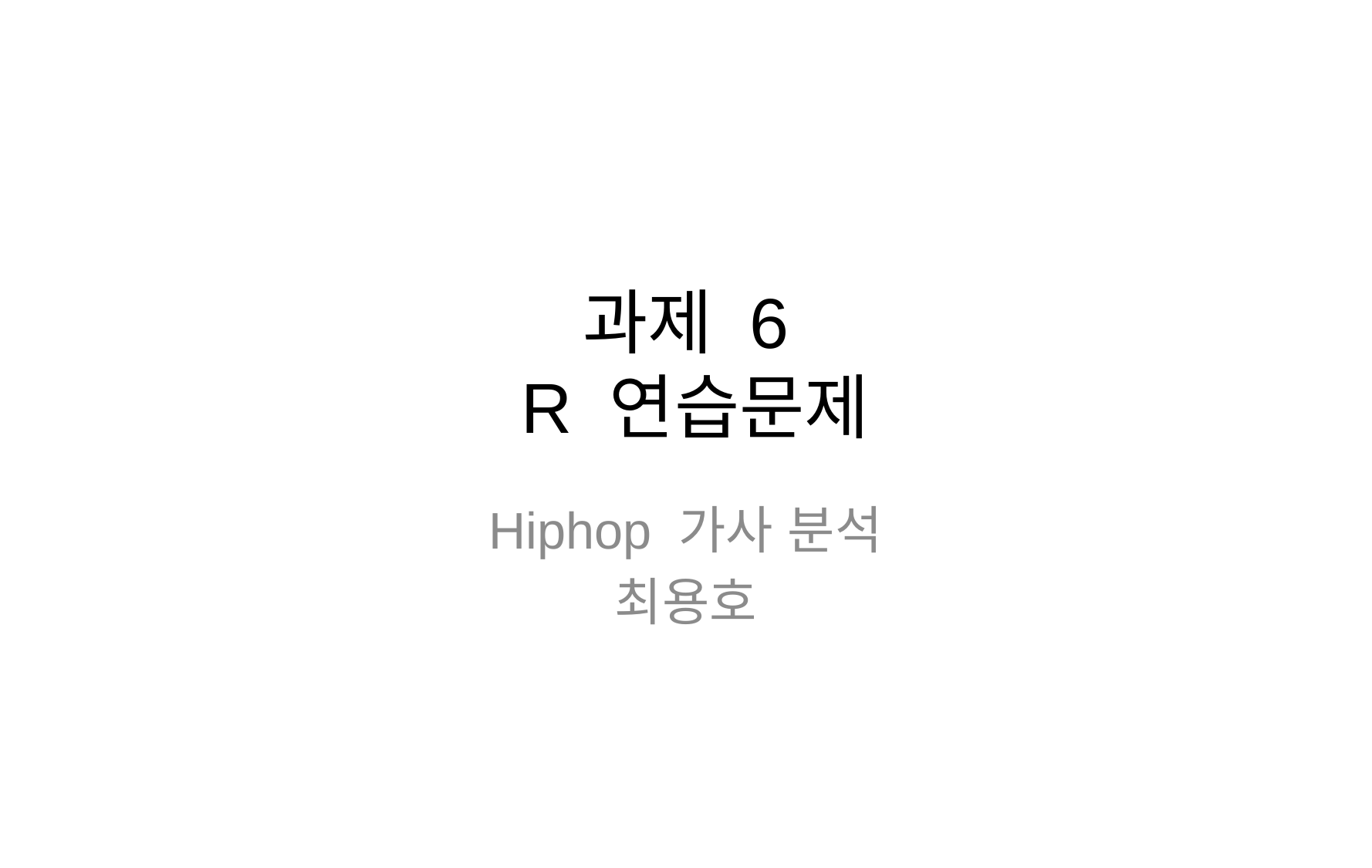

# 과제 6 R 연습문제
Hiphop 가사 분석
최용호